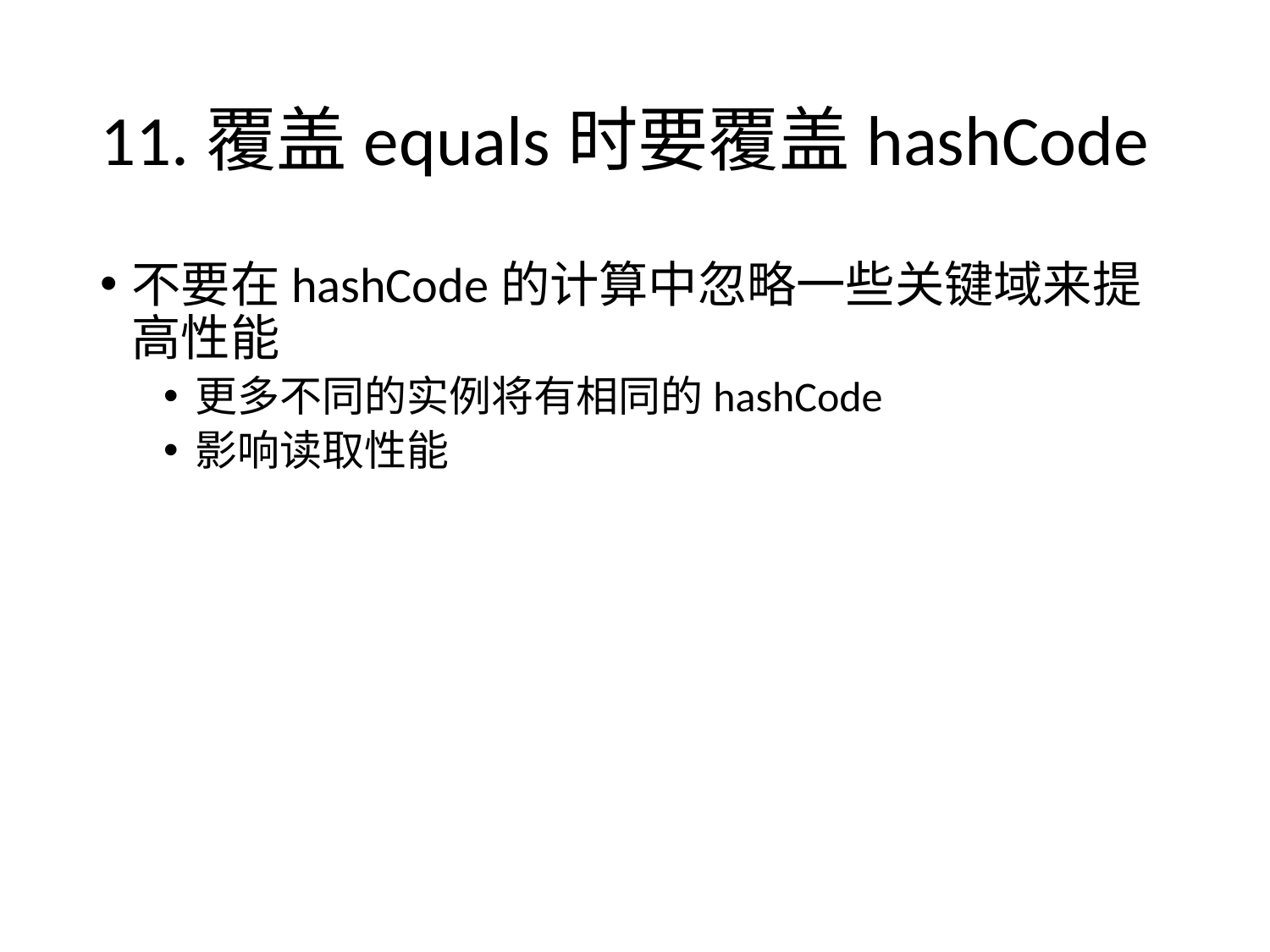

# 11.覆盖equals时要覆盖hashCode
不要在hashCode的计算中忽略一些关键域来提高性能
更多不同的实例将有相同的hashCode
影响读取性能